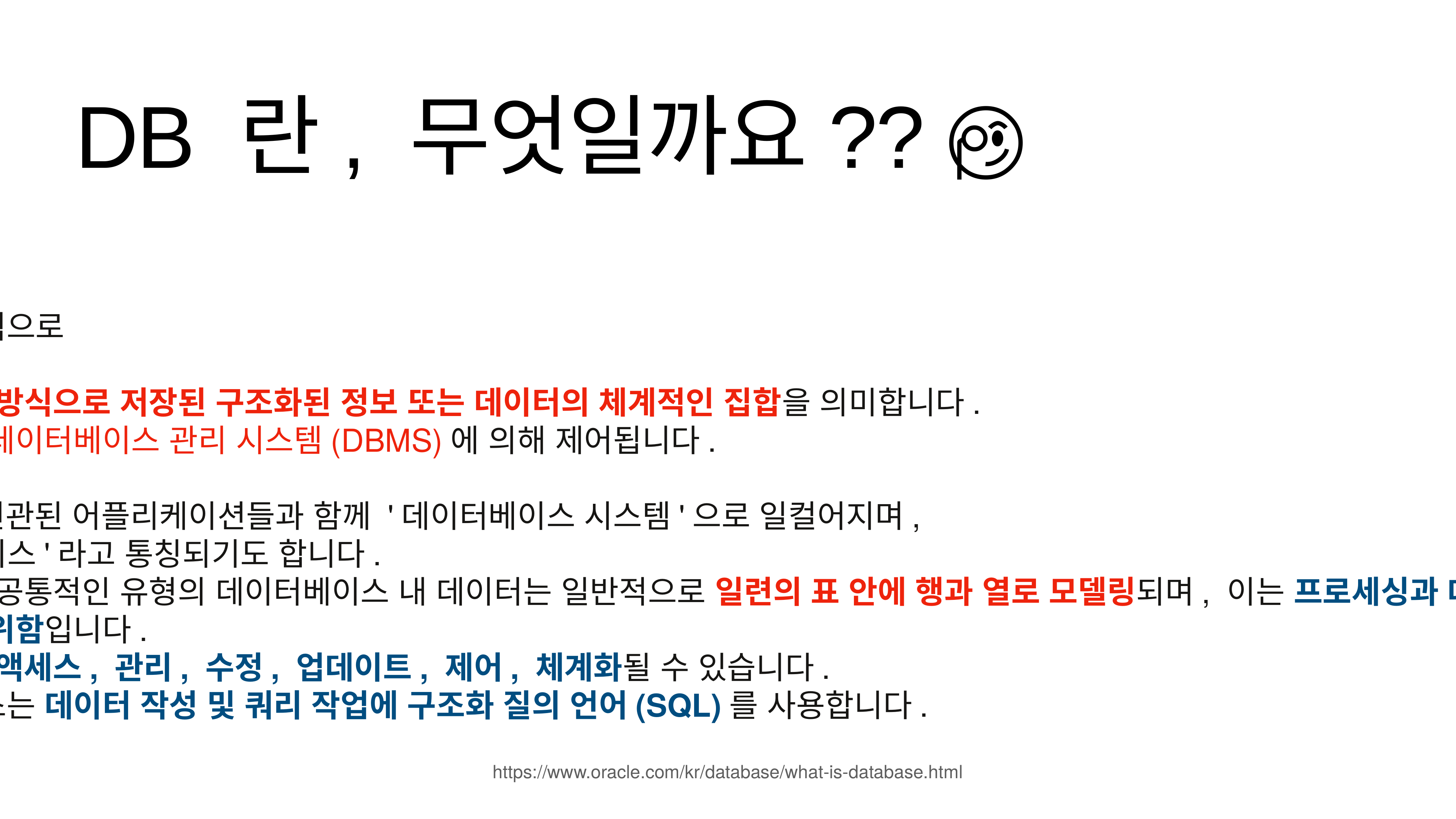

# DB 란, 무엇일까요?? 🧐
데이터베이스란 일반적으로

컴퓨터 시스템에 전자 방식으로 저장된 구조화된 정보 또는 데이터의 체계적인 집합을 의미합니다.
데이터베이스는 보통 데이터베이스 관리 시스템(DBMS)에 의해 제어됩니다.

데이터와 DBMS는 연관된 어플리케이션들과 함께 '데이터베이스 시스템'으로 일컬어지며,
더 짧게는 '데이터베이스'라고 통칭되기도 합니다.
오늘날 운용되는 가장 공통적인 유형의 데이터베이스 내 데이터는 일반적으로 일련의 표 안에 행과 열로 모델링되며, 이는 프로세싱과 데이터 쿼리 작업을 더 효율적으로 실행하기 위함입니다.
이로써 데이터는 쉽게 액세스, 관리, 수정, 업데이트, 제어, 체계화될 수 있습니다.
대부분의 데이터베이스는 데이터 작성 및 쿼리 작업에 구조화 질의 언어(SQL)를 사용합니다.
https://www.oracle.com/kr/database/what-is-database.html